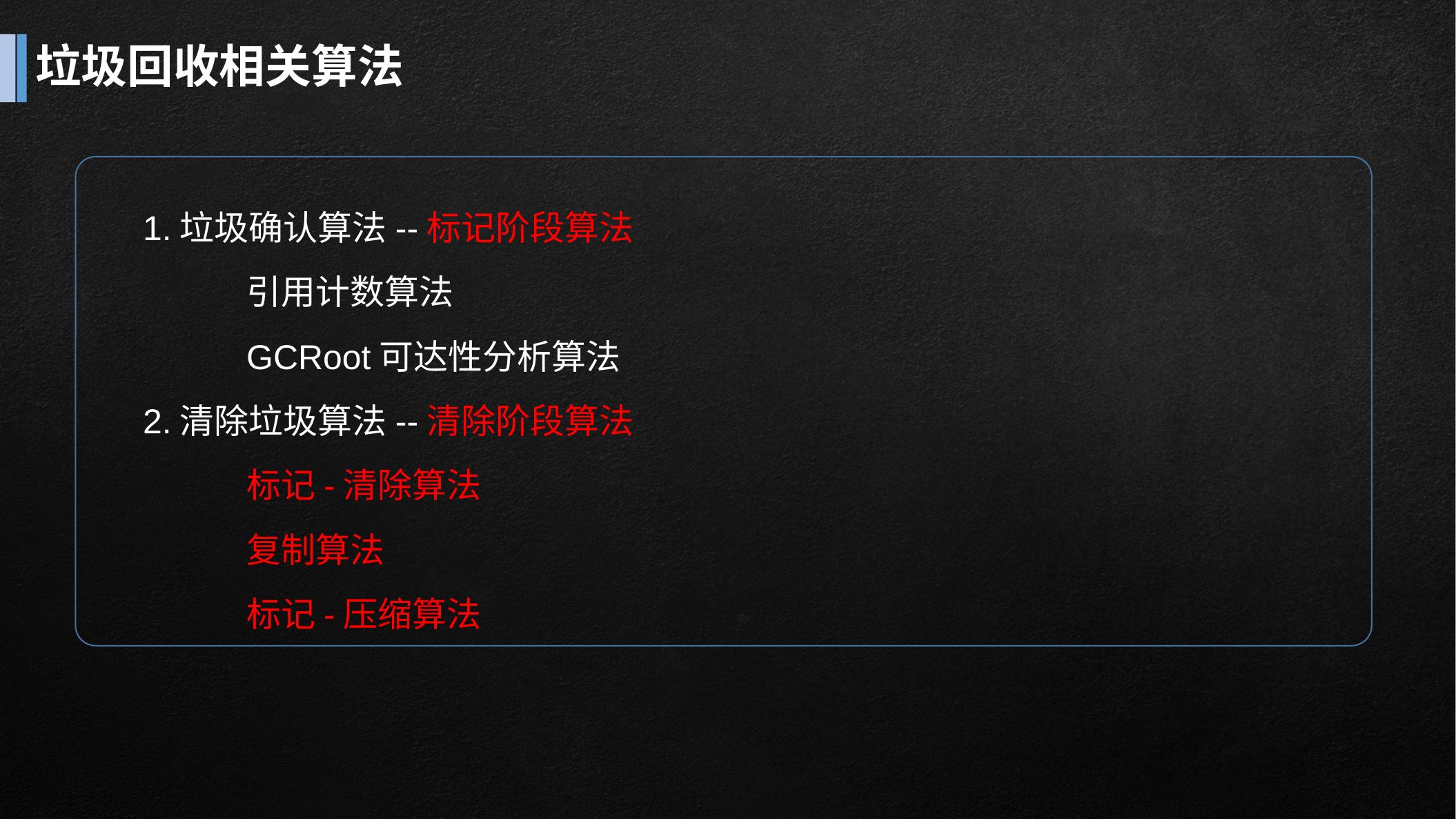

# 垃圾回收相关算法

1.垃圾确认算法--标记阶段算法
	引用计数算法
	GCRoot可达性分析算法
2.清除垃圾算法--清除阶段算法
	标记-清除算法
	复制算法
	标记-压缩算法